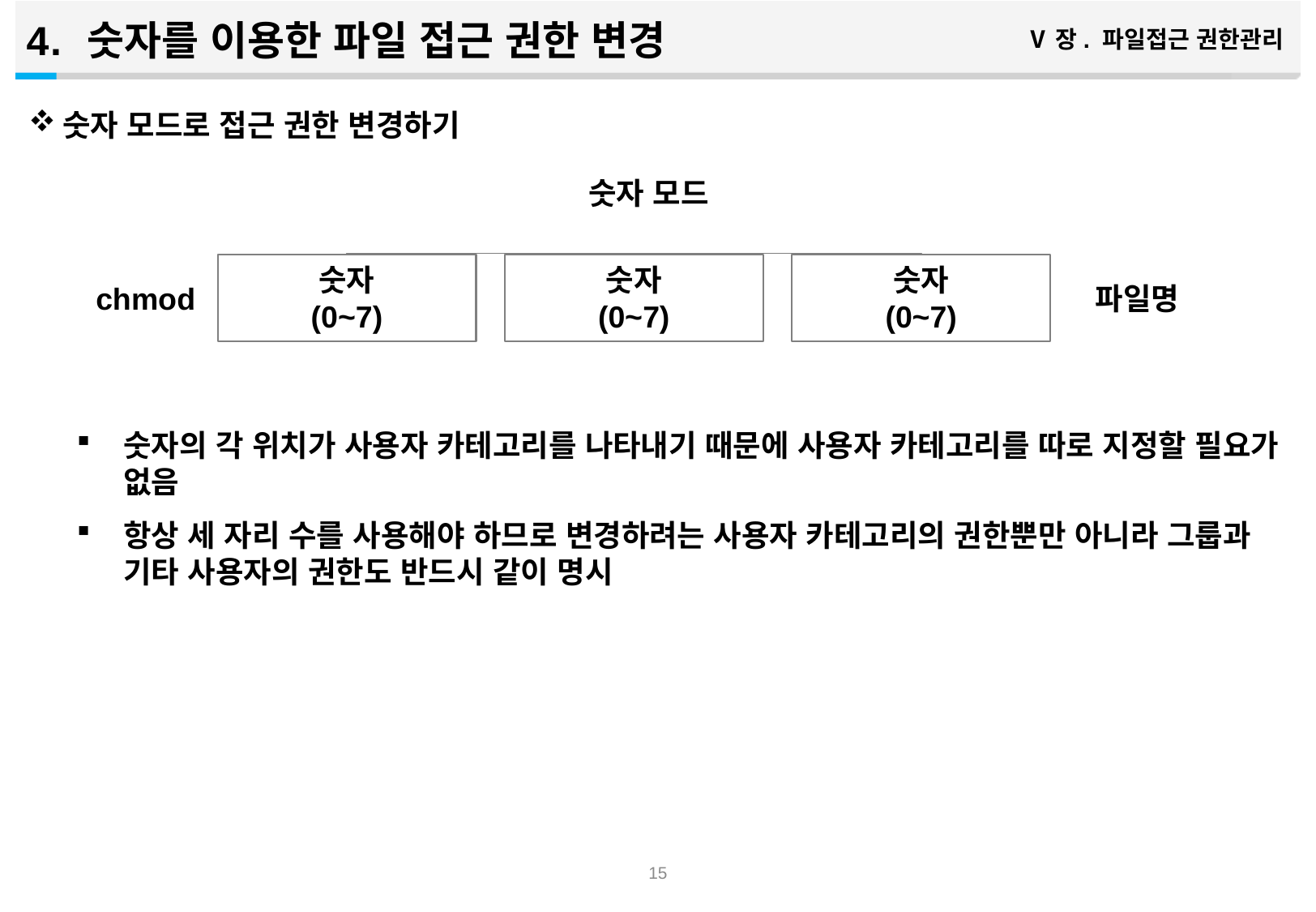

숫자를 이용한 파일 접근 권한 변경
Ⅴ장. 파일접근 권한관리
숫자 모드로 접근 권한 변경하기

숫자의 각 위치가 사용자 카테고리를 나타내기 때문에 사용자 카테고리를 따로 지정할 필요가 없음
항상 세 자리 수를 사용해야 하므로 변경하려는 사용자 카테고리의 권한뿐만 아니라 그룹과 기타 사용자의 권한도 반드시 같이 명시

숫자 모드
숫자
(0~7)
숫자
(0~7)
숫자
(0~7)
chmod
파일명
15